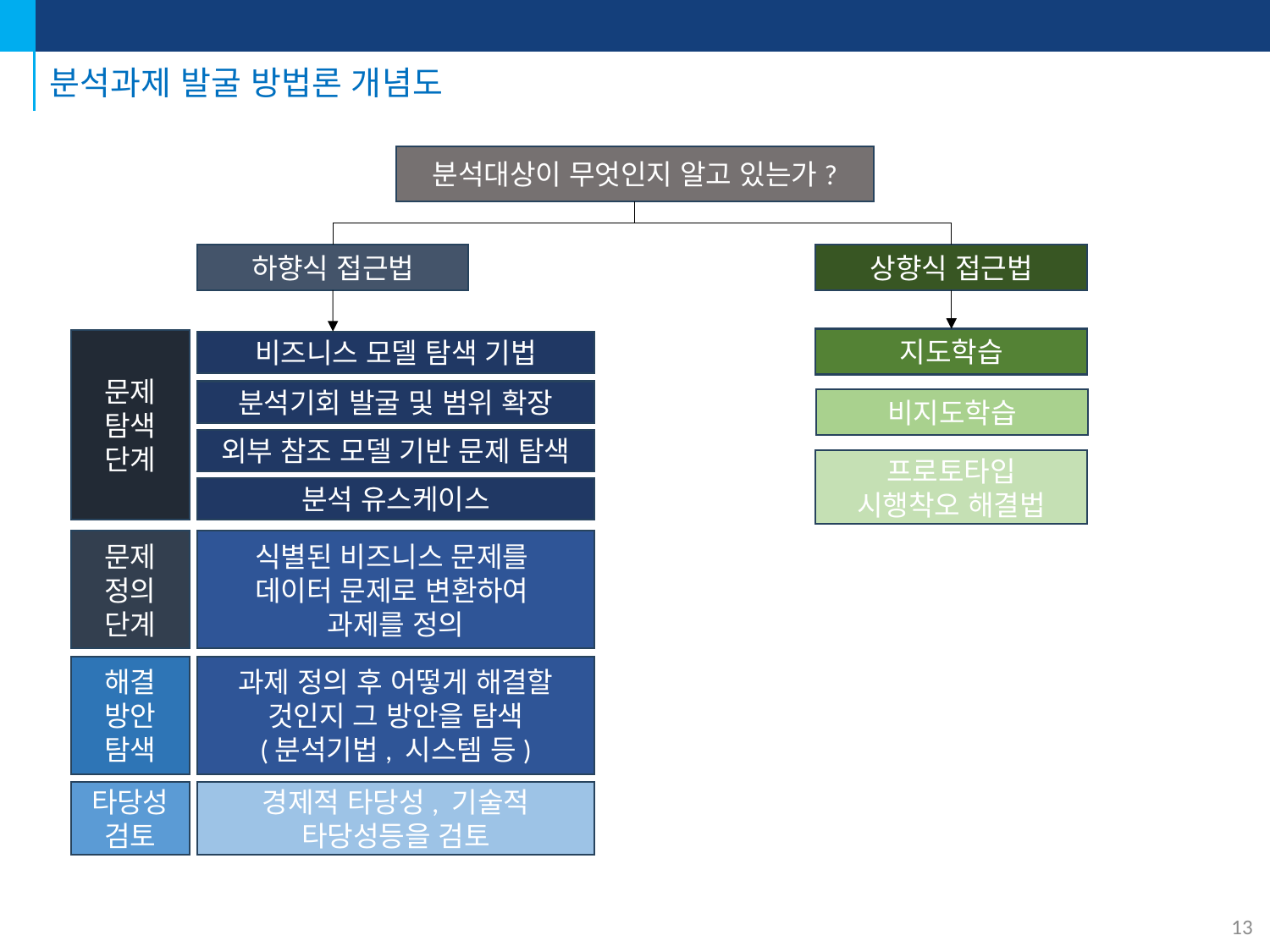

# 분석과제 발굴 방법론 개념도
분석대상이 무엇인지 알고 있는가?
하향식 접근법
상향식 접근법
지도학습
문제
탐색
단계
비즈니스 모델 탐색 기법
분석기회 발굴 및 범위 확장
비지도학습
외부 참조 모델 기반 문제 탐색
프로토타입
시행착오 해결법
분석 유스케이스
문제
정의
단계
식별된 비즈니스 문제를
데이터 문제로 변환하여
과제를 정의
해결
방안
탐색
과제 정의 후 어떻게 해결할 것인지 그 방안을 탐색
(분석기법, 시스템 등)
타당성검토
경제적 타당성, 기술적 타당성등을 검토
13